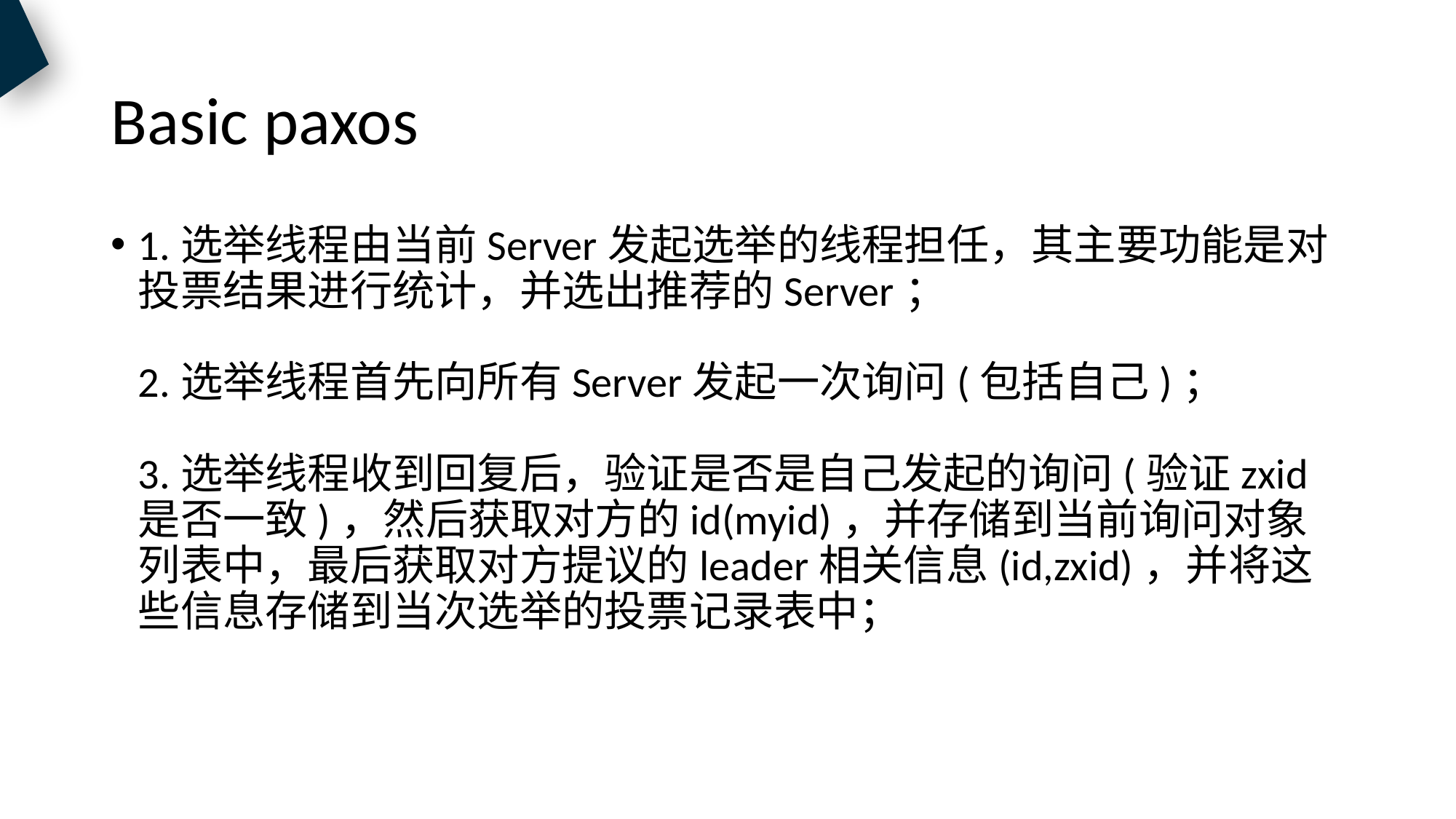

# Basic paxos
1.选举线程由当前Server发起选举的线程担任，其主要功能是对投票结果进行统计，并选出推荐的Server； 
2.选举线程首先向所有Server发起一次询问(包括自己)； 
3.选举线程收到回复后，验证是否是自己发起的询问(验证zxid是否一致)，然后获取对方的id(myid)，并存储到当前询问对象列表中，最后获取对方提议的leader相关信息(id,zxid)，并将这些信息存储到当次选举的投票记录表中；